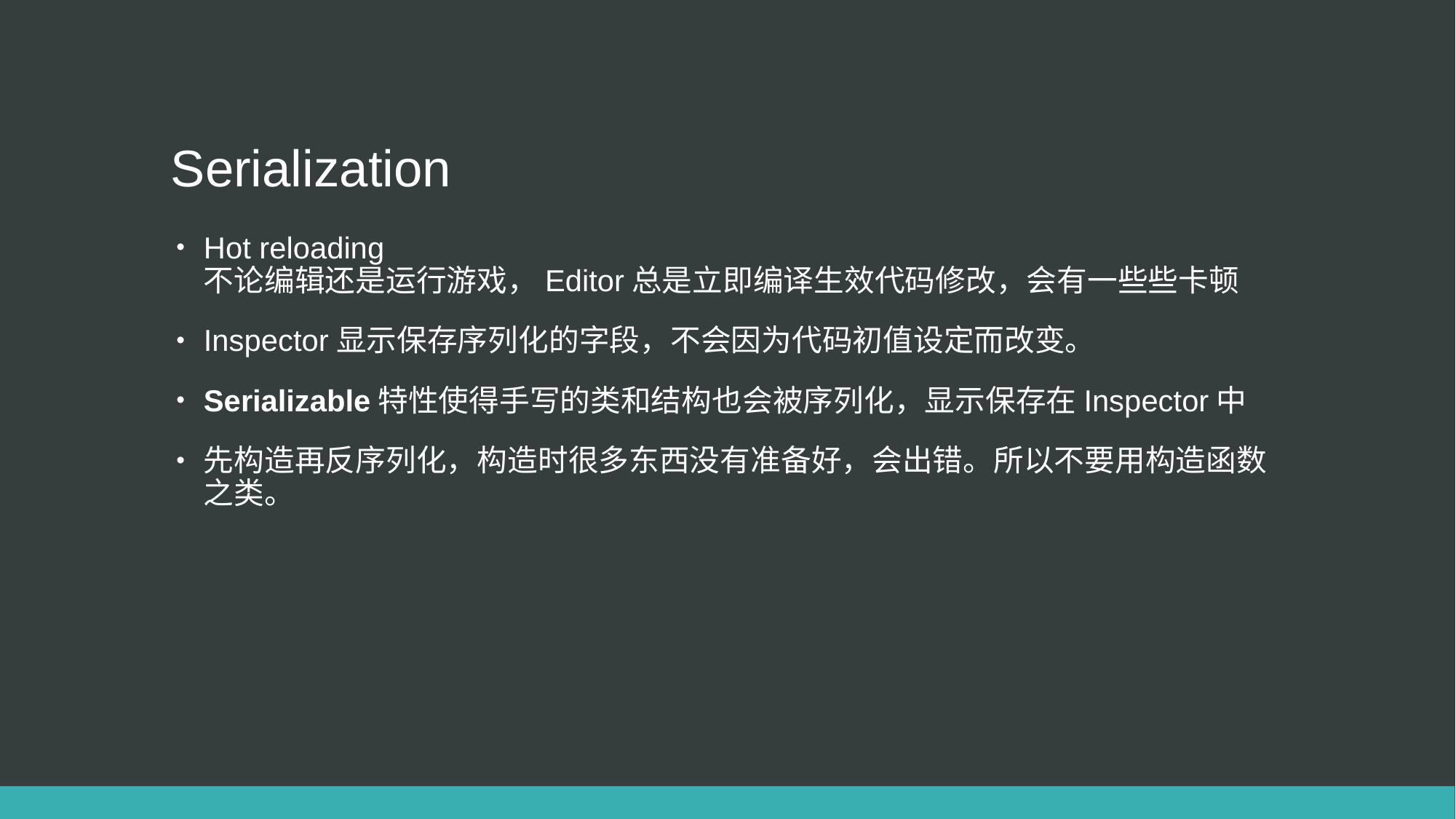

# Serialization
Hot reloading
不论编辑还是运行游戏，Editor总是立即编译生效代码修改，会有一些些卡顿
Inspector显示保存序列化的字段，不会因为代码初值设定而改变。
Serializable特性使得手写的类和结构也会被序列化，显示保存在Inspector中
先构造再反序列化，构造时很多东西没有准备好，会出错。所以不要用构造函数之类。